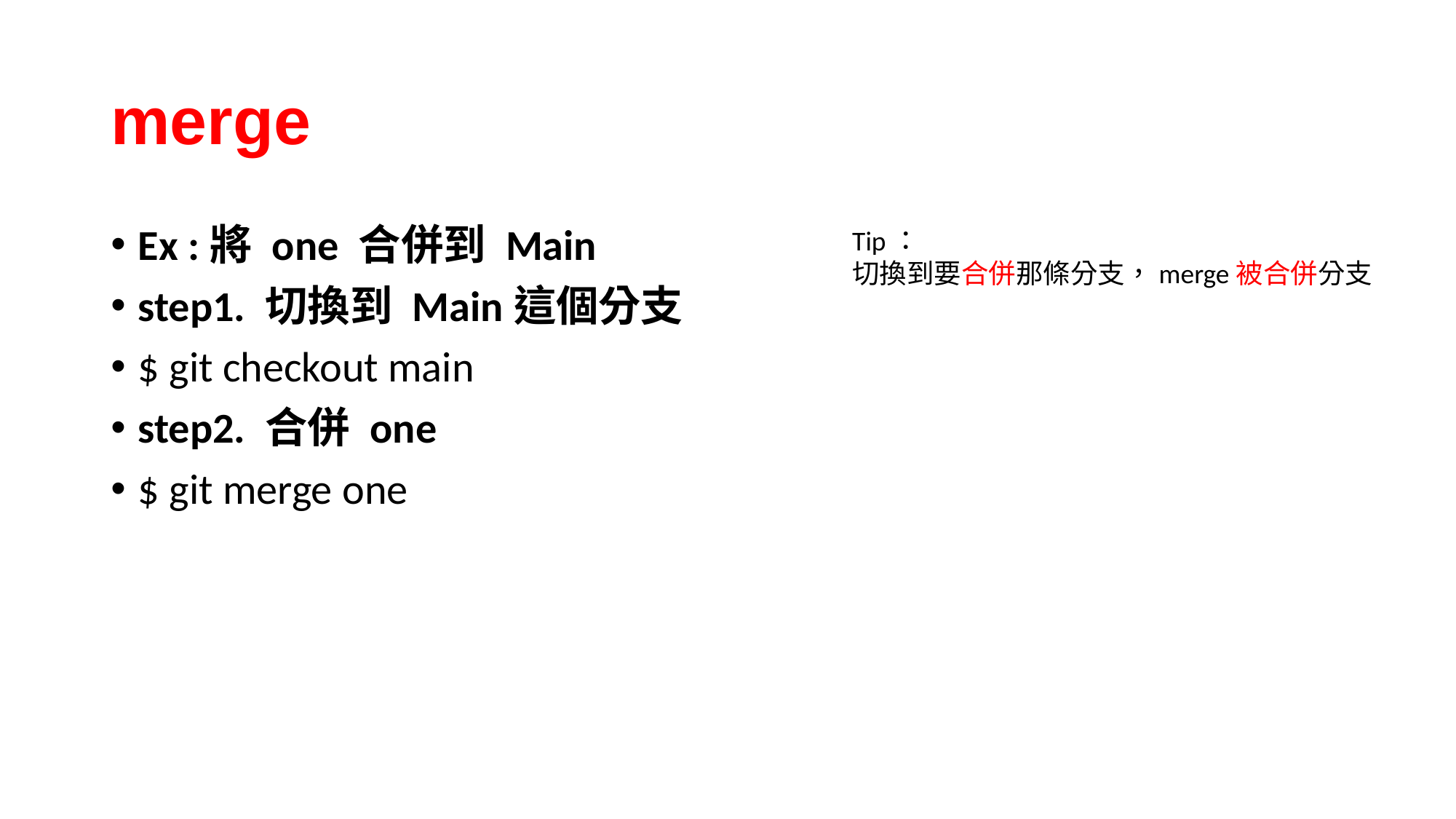

# merge
Tip：
切換到要合併那條分支，merge被合併分支
Ex :將 one 合併到 Main
step1. 切換到 Main這個分支
$ git checkout main
step2. 合併 one
$ git merge one